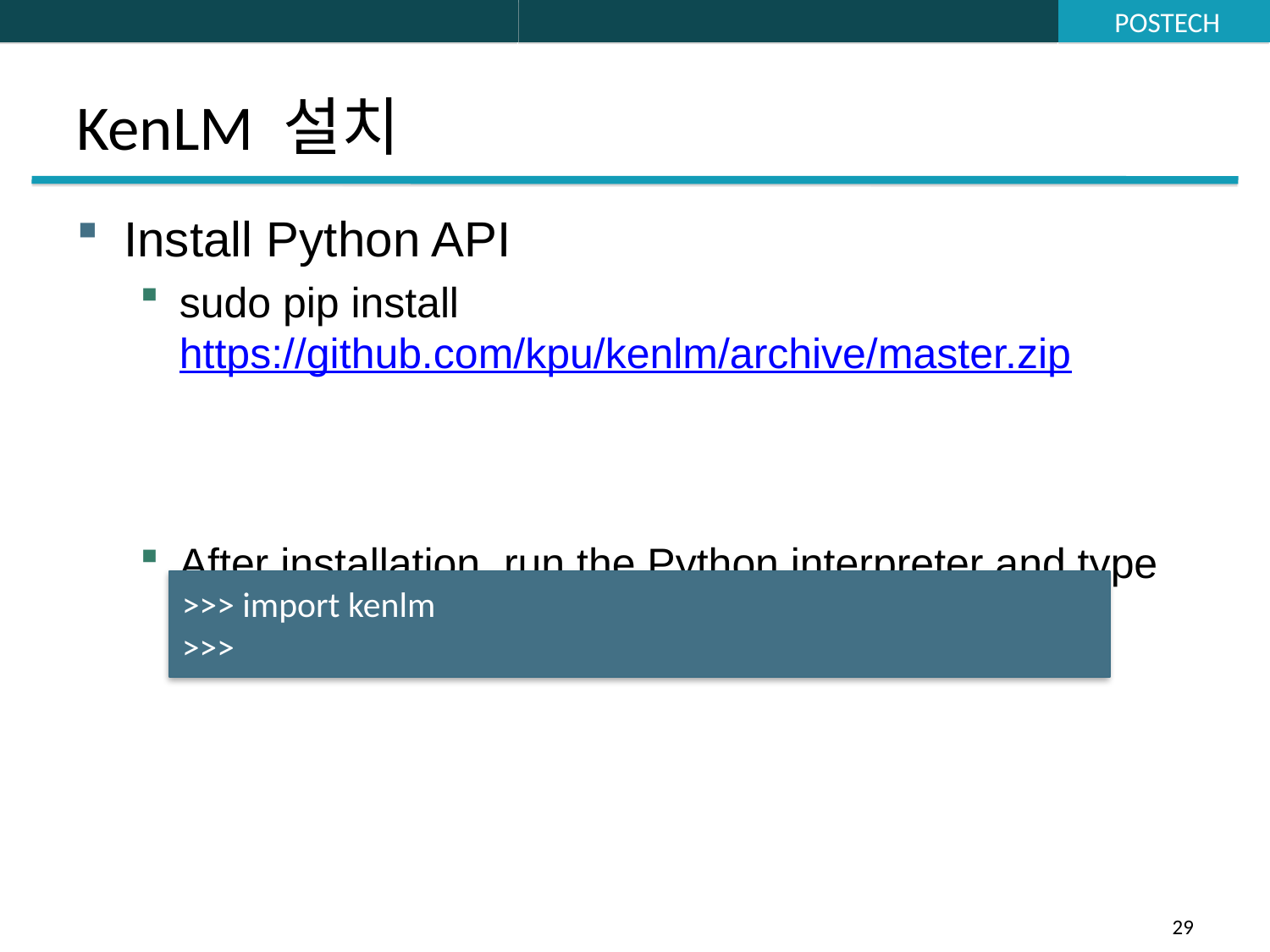

# KenLM 설치
Install Python API
sudo pip install https://github.com/kpu/kenlm/archive/master.zip

After installation, run the Python interpreter and type
>>> import kenlm
>>>
29